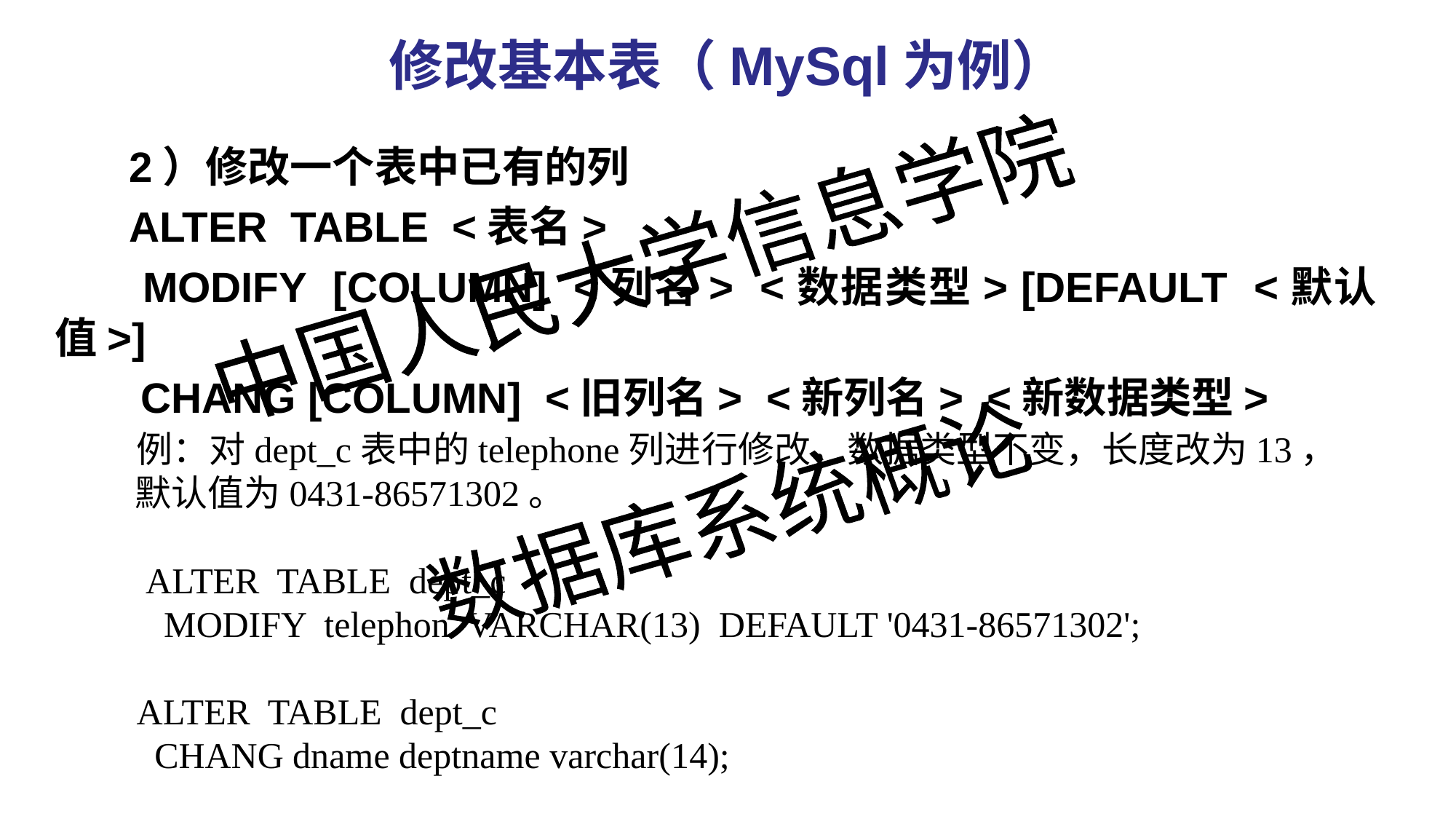

修改基本表（MySql为例）
2）修改一个表中已有的列
ALTER  TABLE  <表名>
 MODIFY  [COLUMN]  <列名>  <数据类型> [DEFAULT  <默认值>]
 CHANG [COLUMN]  <旧列名>  <新列名>  <新数据类型>
例：对dept_c表中的telephone列进行修改，数据类型不变，长度改为13，默认值为0431-86571302。

 ALTER  TABLE  dept_c
   MODIFY  telephon  VARCHAR(13)  DEFAULT '0431-86571302';

ALTER  TABLE  dept_c
  CHANG dname deptname varchar(14);